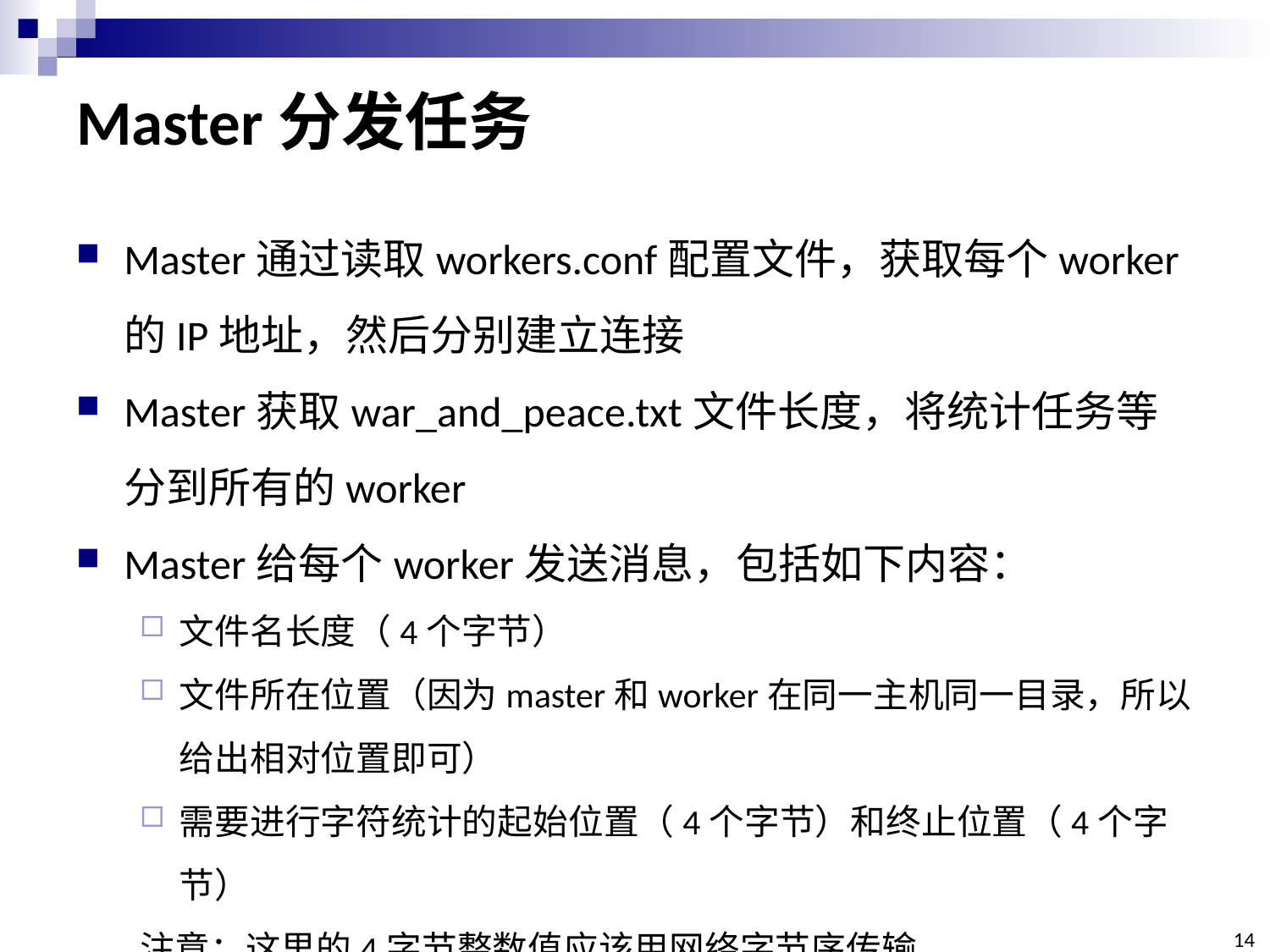

# Master分发任务
Master通过读取workers.conf配置文件，获取每个worker的IP地址，然后分别建立连接
Master获取war_and_peace.txt文件长度，将统计任务等分到所有的worker
Master给每个worker发送消息，包括如下内容：
文件名长度（4个字节）
文件所在位置（因为master和worker在同一主机同一目录，所以给出相对位置即可）
需要进行字符统计的起始位置（4个字节）和终止位置（4个字节）
注意：这里的4字节整数值应该用网络字节序传输
14